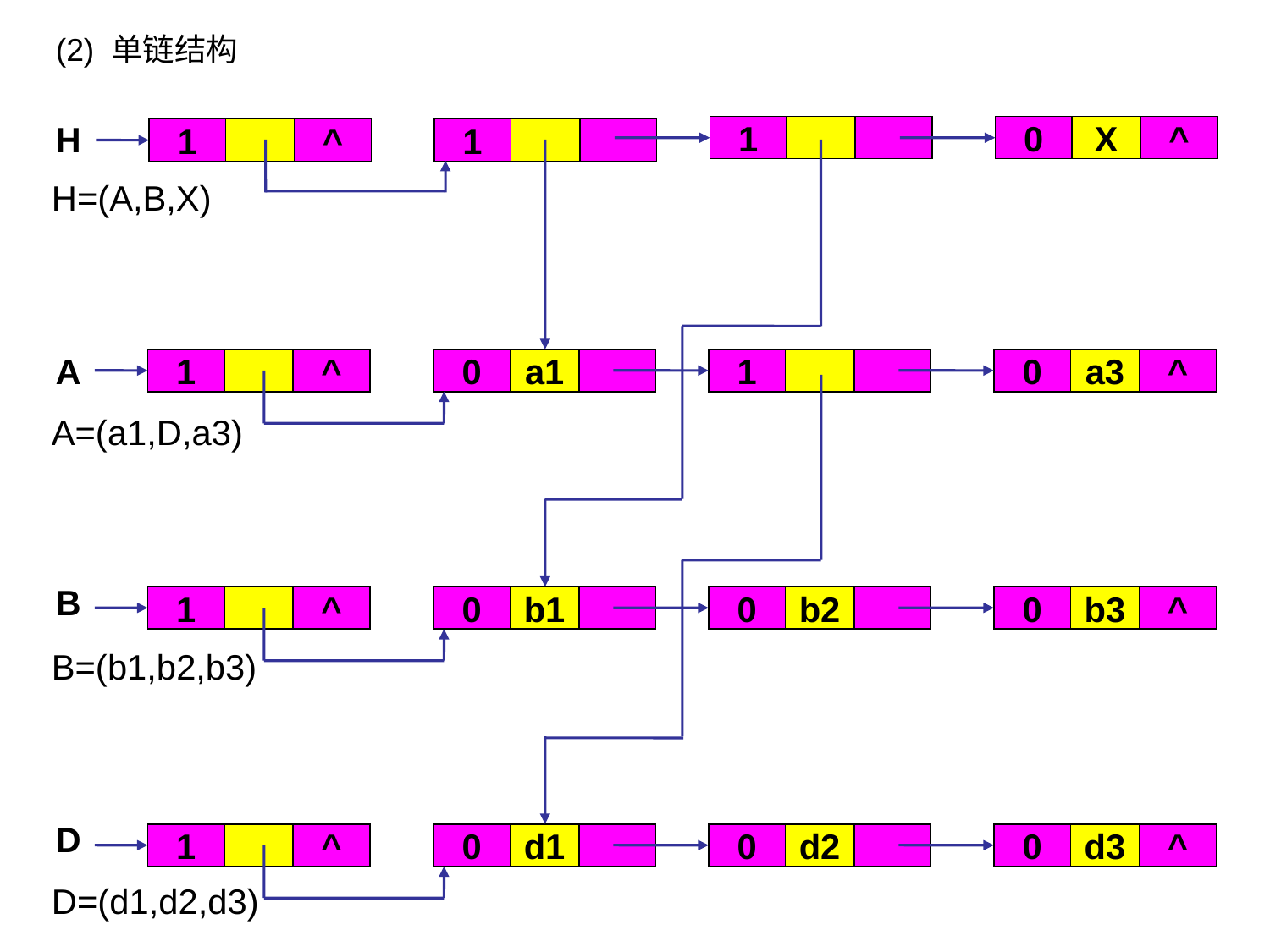

(2) 单链结构
H
1

0
X
^
1

^
1

H=(A,B,X)

A
1

^
0
a1

1

0
a3
^

A=(a1,D,a3)

B
0
b1

0
b2

0
b3
^
1

^

B=(b1,b2,b3)

D
0
d1

0
d2

0
d3
^
1

^

D=(d1,d2,d3)